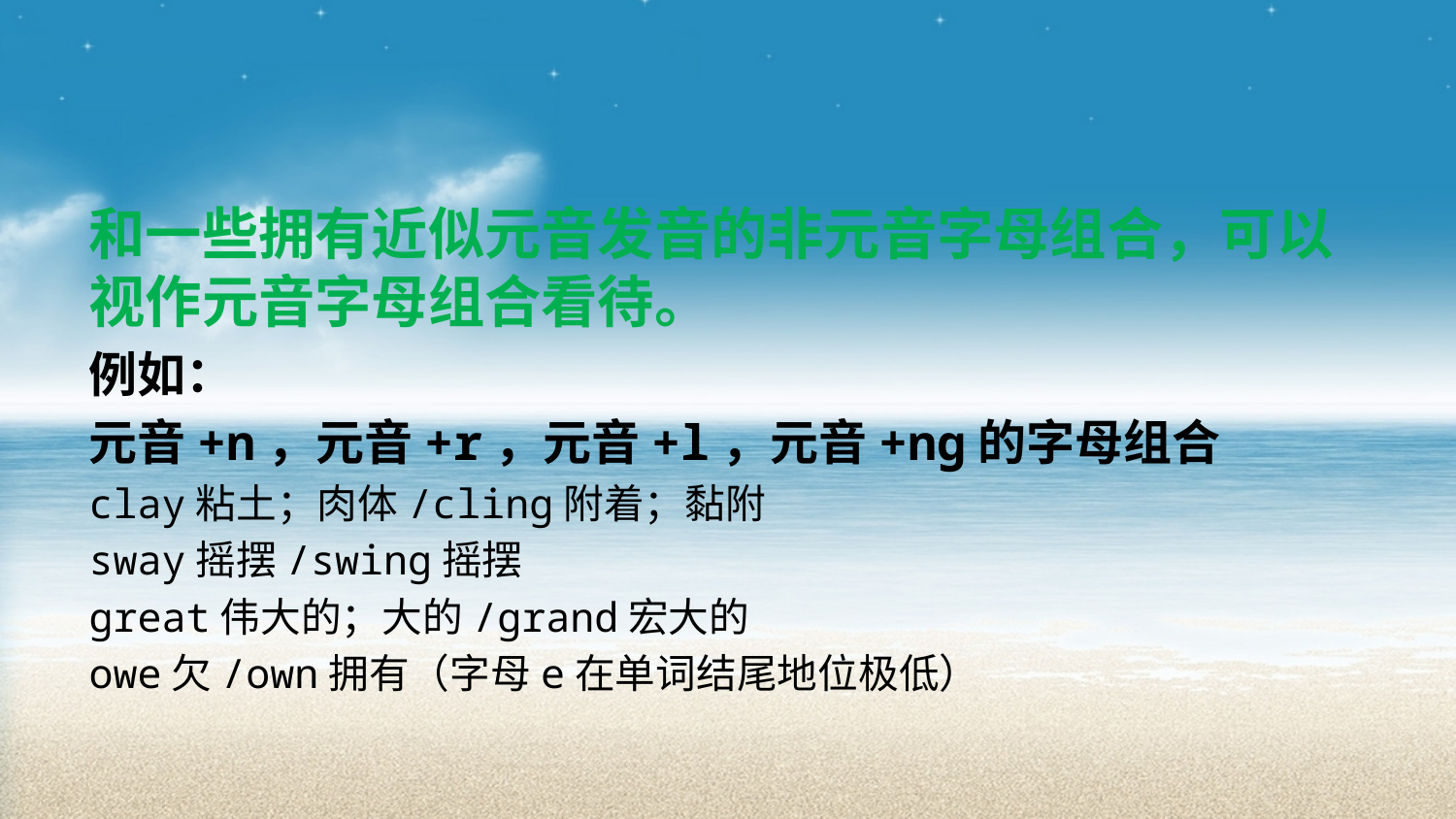

#
和一些拥有近似元音发音的非元音字母组合，可以视作元音字母组合看待。
例如：
元音+n，元音+r，元音+l，元音+ng的字母组合
clay粘土；肉体/cling附着；黏附
sway摇摆/swing摇摆
great伟大的；大的/grand宏大的
owe欠/own拥有（字母e在单词结尾地位极低）